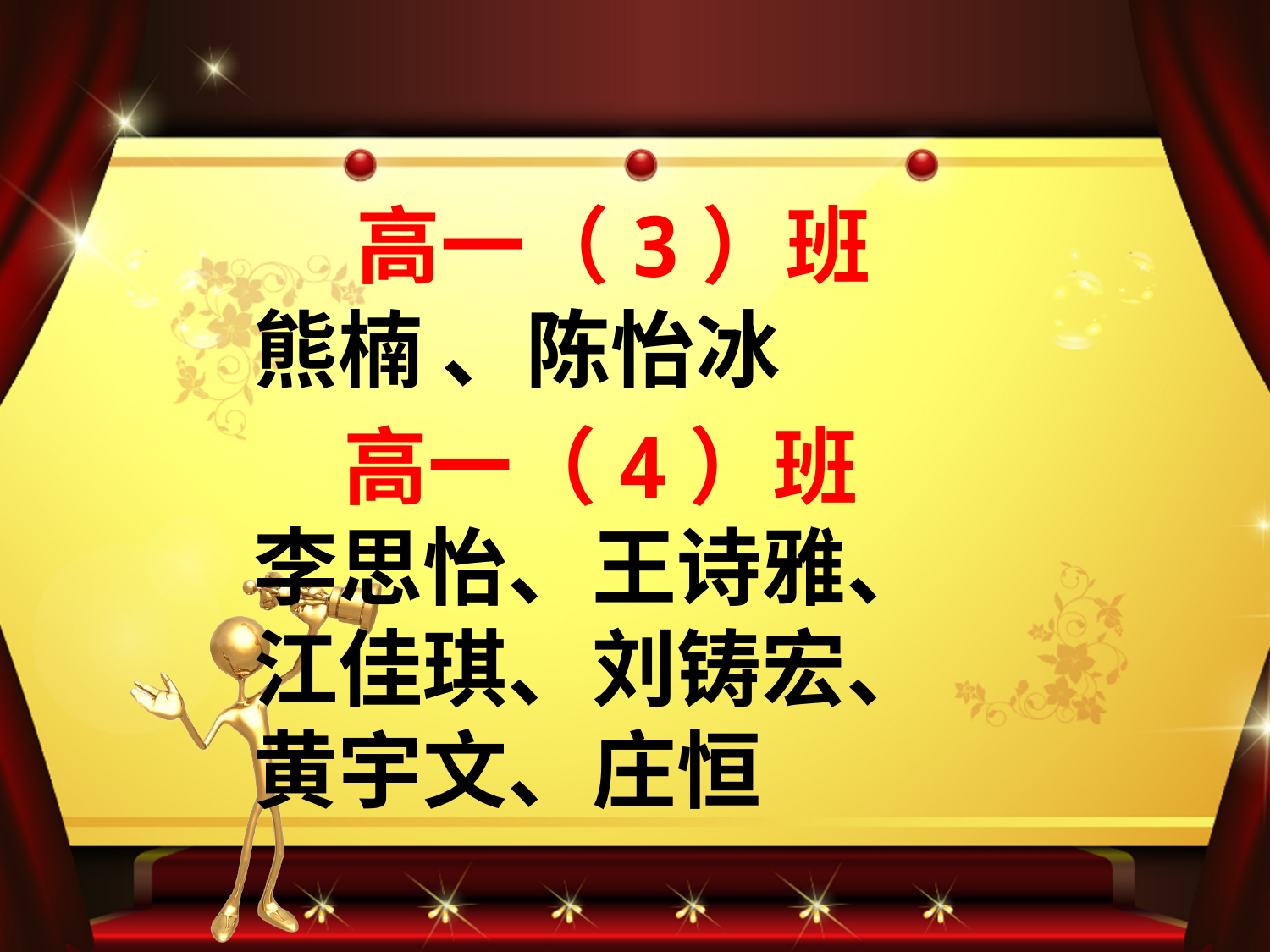

高一（3）班
      熊楠 、陈怡冰
             高一（4）班
      李思怡、王诗雅、
      江佳琪、刘铸宏、
      黄宇文、庄恒